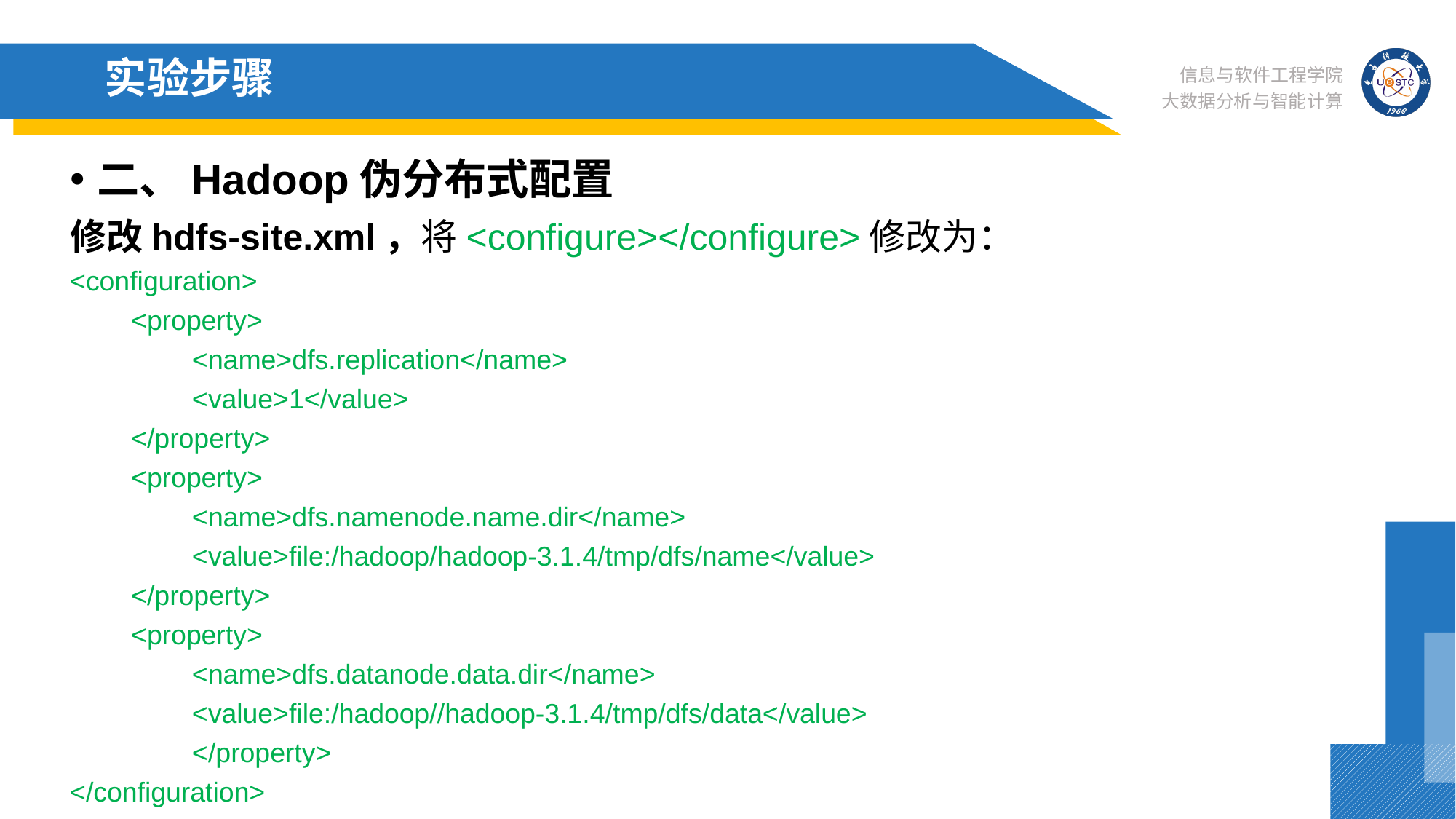

# 实验步骤
二、Hadoop伪分布式配置

修改hdfs-site.xml，将<configure></configure>修改为：
<configuration>
        <property>
                <name>dfs.replication</name>
                <value>1</value>
        </property>
        <property>
                <name>dfs.namenode.name.dir</name>
                <value>file:/hadoop/hadoop-3.1.4/tmp/dfs/name</value>
        </property>
        <property>
                <name>dfs.datanode.data.dir</name>
                <value>file:/hadoop//hadoop-3.1.4/tmp/dfs/data</value>
                </property>
</configuration>